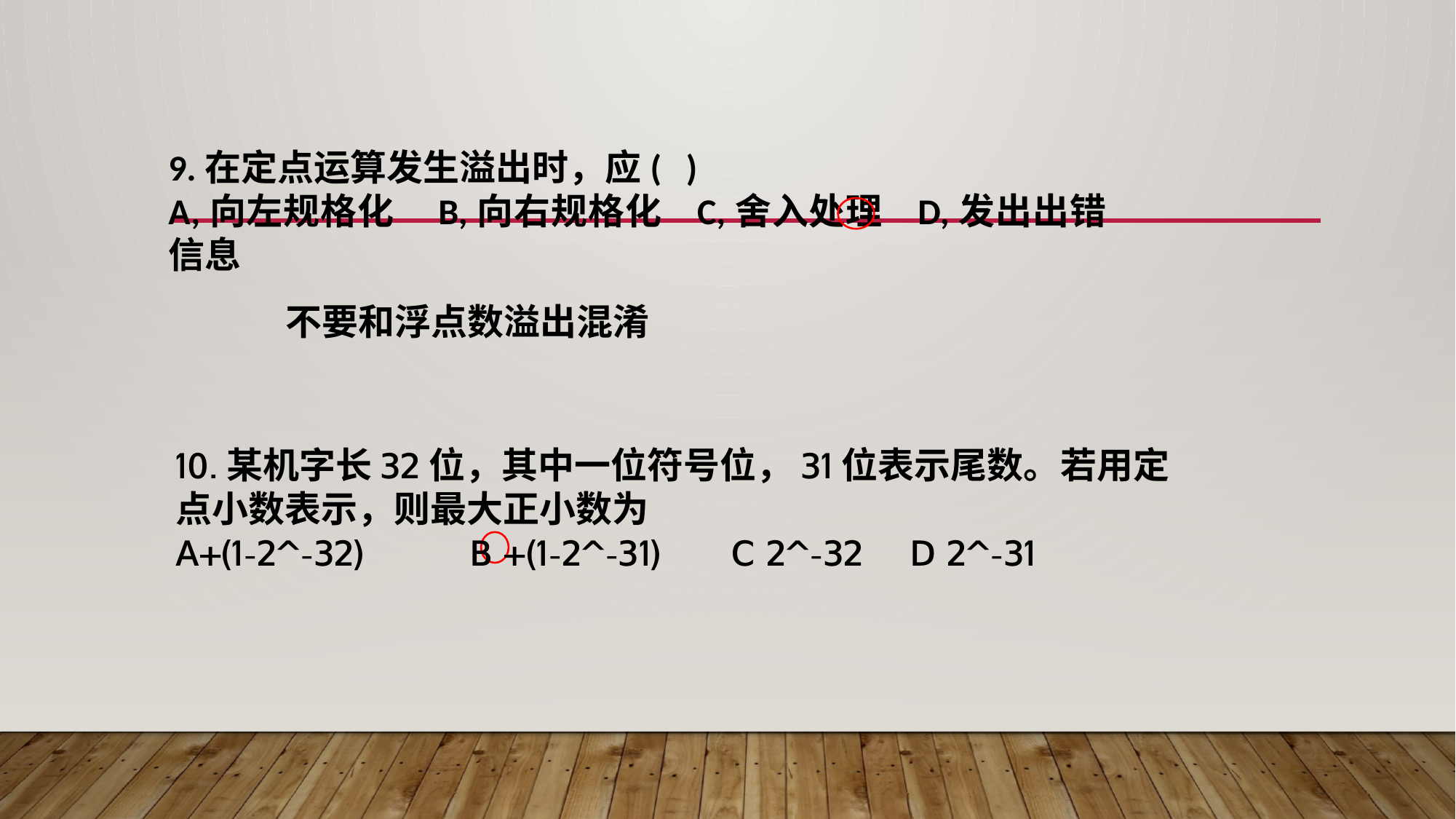

9.在定点运算发生溢出时，应(   )
A,向左规格化    B,向右规格化   C,舍入处理   D,发出出错信息

不要和浮点数溢出混淆
10.某机字长32位，其中一位符号位，31位表示尾数。若用定点小数表示，则最大正小数为
A+(1-2^-32)         B +(1-2^-31)      C 2^-32    D 2^-31